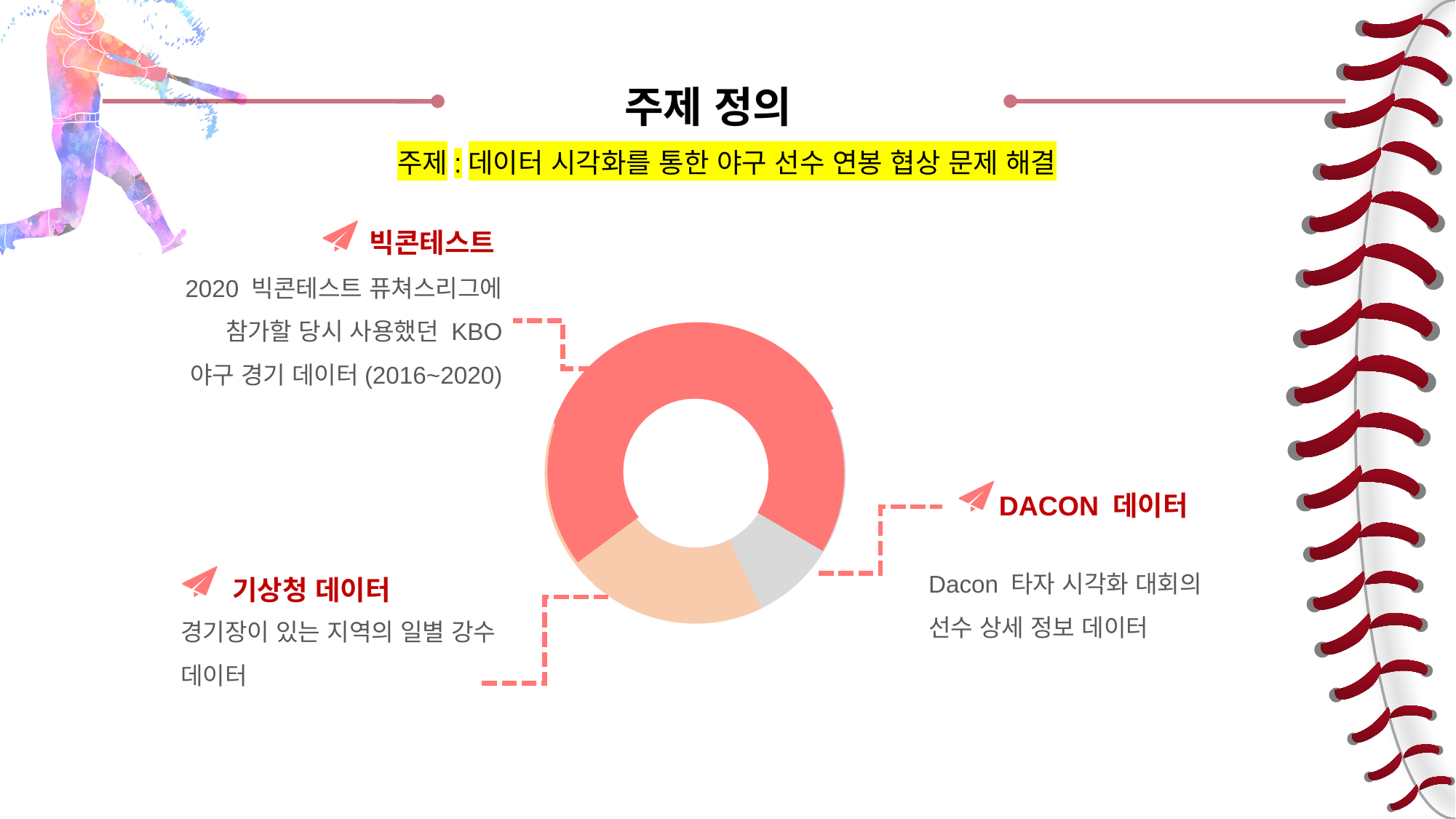

주제 정의
주제:데이터 시각화를 통한 야구 선수 연봉 협상 문제 해결
빅콘테스트
2020 빅콘테스트 퓨쳐스리그에 참가할 당시 사용했던 KBO 야구 경기 데이터(2016~2020)

DACON 데이터

Dacon 타자 시각화 대회의
선수 상세 정보 데이터
기상청 데이터

경기장이 있는 지역의 일별 강수 데이터